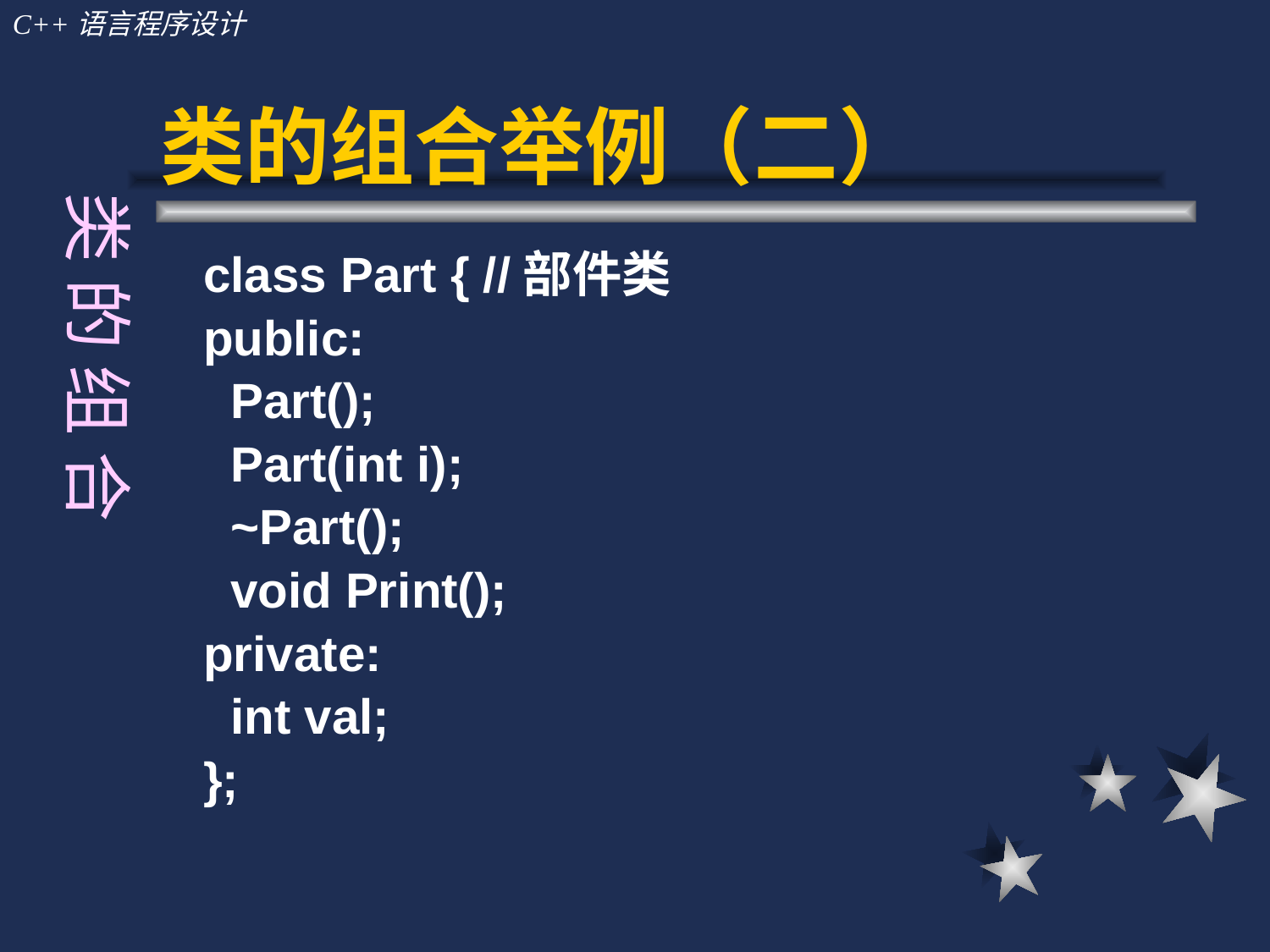

# 类的组合举例（二）
类 的 组 合
class Part { //部件类
public:
  Part();
  Part(int i);
  ~Part();
  void Print();
private:
  int val;
};
92